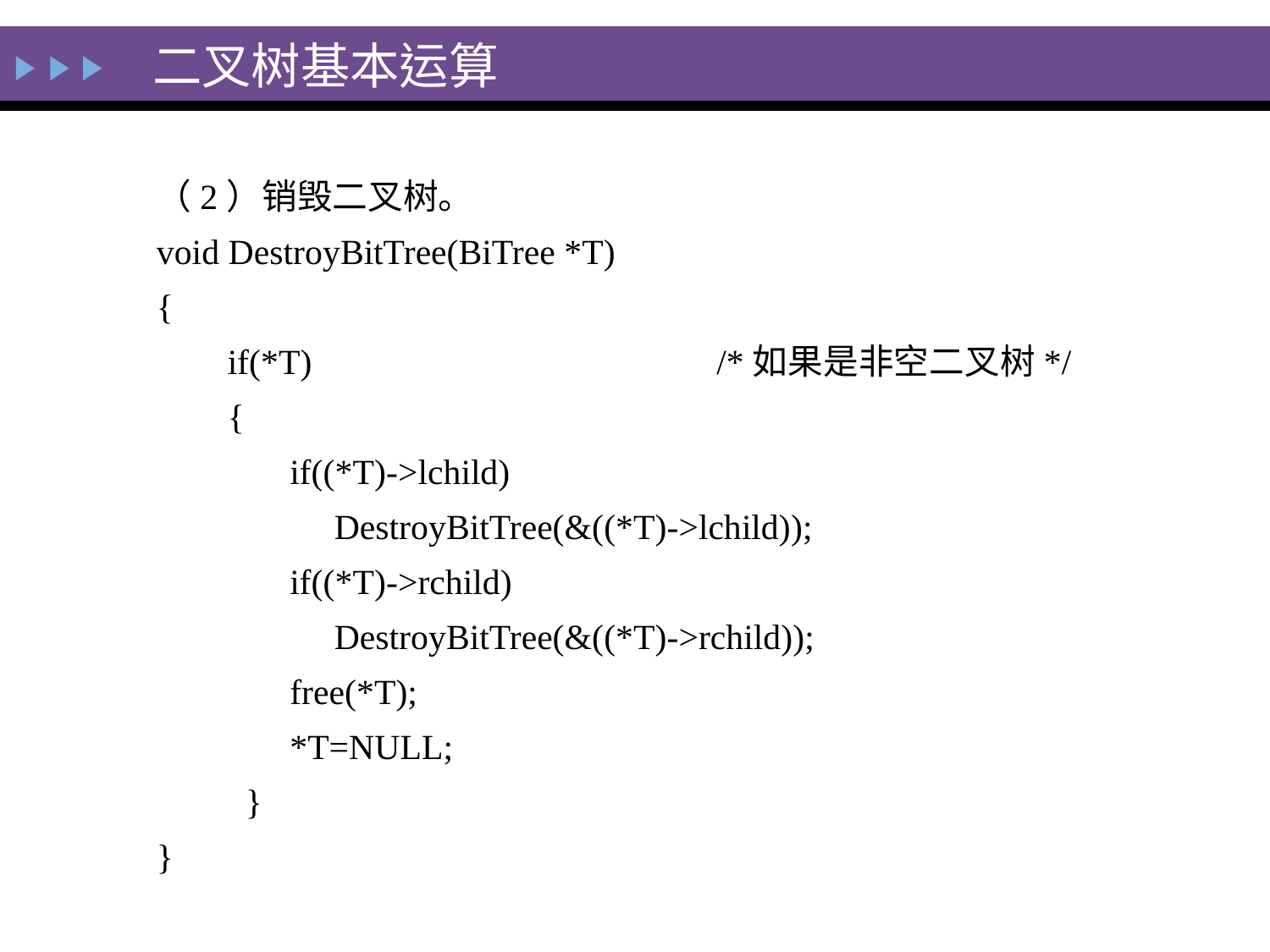

# 二叉树基本运算
（2）销毁二叉树。
void DestroyBitTree(BiTree *T)
{
        if(*T) 				/*如果是非空二叉树*/
        {
               if((*T)->lchild)
                    DestroyBitTree(&((*T)->lchild));
               if((*T)->rchild)
                    DestroyBitTree(&((*T)->rchild));
               free(*T);
               *T=NULL;
          }
}